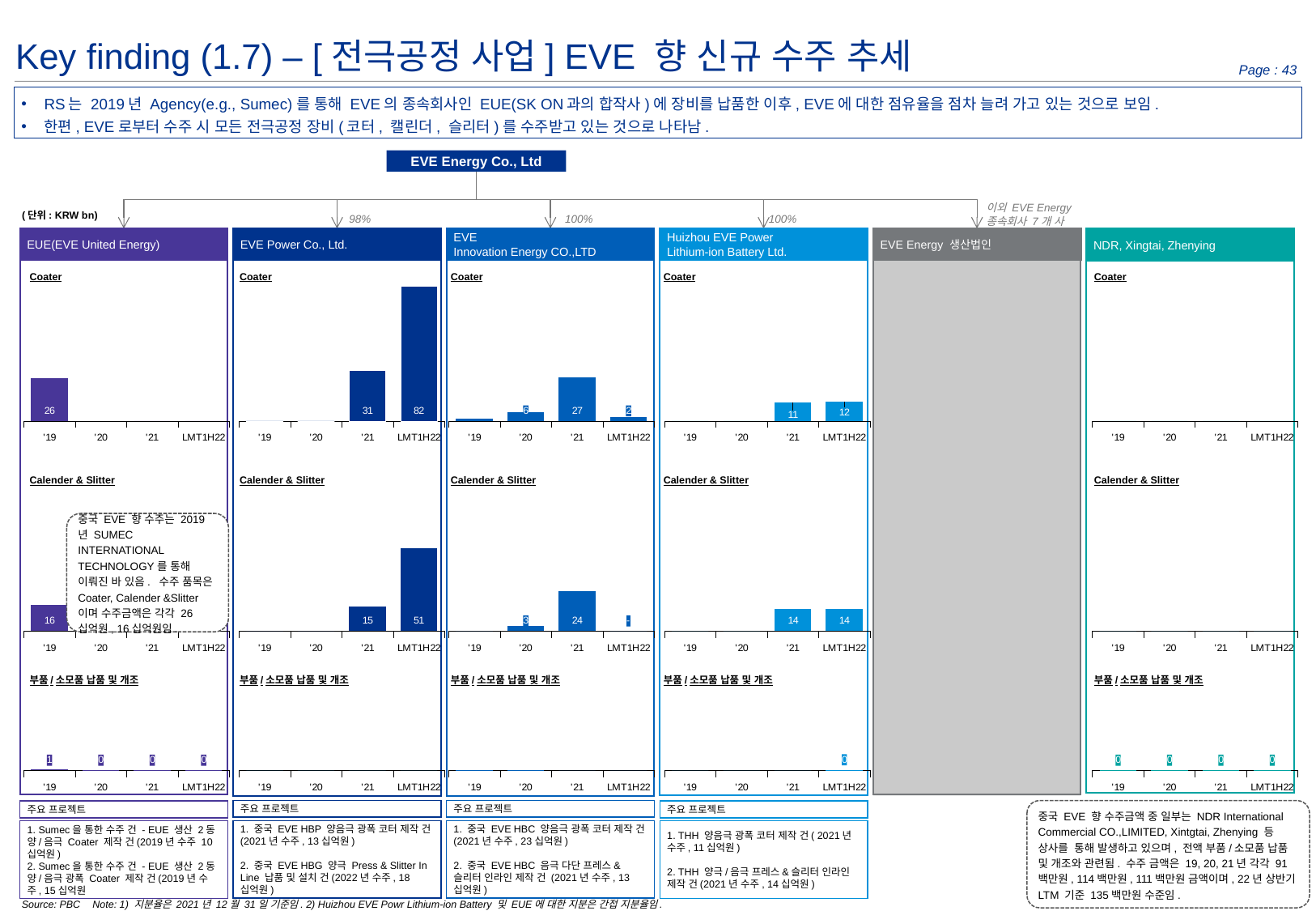

Key finding (1.7) – [전극공정 사업] EVE 향 신규 수주 추세
RS는 2019년 Agency(e.g., Sumec)를 통해 EVE의 종속회사인 EUE(SK ON과의 합작사)에 장비를 납품한 이후, EVE에 대한 점유율을 점차 늘려 가고 있는 것으로 보임.
한편, EVE로부터 수주 시 모든 전극공정 장비(코터, 캘린더, 슬리터)를 수주받고 있는 것으로 나타남.
EVE Energy Co., Ltd
이외 EVE Energy 종속회사 7개 사
(단위: KRW bn)
98%
100%
100%
EUE(EVE United Energy)
EVE Power Co., Ltd.
EVE
Innovation Energy CO.,LTD
Huizhou EVE Power
Lithium-ion Battery Ltd.
EVE Energy 생산법인
NDR, Xingtai, Zhenying

Coater
Coater
Coater
Coater
Coater

### Chart

| Category |  |
|---|---|
| '19 | 26373204000.0 |
| '20 | -349148800.0 |
| '21 | 0.0 |
| LMT1H22 | 0.0 |

### Chart

| Category |  |
|---|---|
| '19 | 0.0 |
| '20 | 0.0 |
| '21 | 30872280000.0 |
| LMT1H22 | 82364304000.0 |

### Chart

| Category |  |
|---|---|
| '19 | 1223040000.0 |
| '20 | 5575692000.0 |
| '21 | 26657922000.0 |
| LMT1H22 | 2266415600.0 |

### Chart

| Category |  |
|---|---|
| '19 | 0.0 |
| '20 | 0.0 |
| '21 | 11101475400.0 |
| LMT1H22 | 11711928340.0 |

### Chart

| Category |  |
|---|---|
| '19 | 0.0 |
| '20 | 0.0 |
| '21 | 0.0 |
| LMT1H22 | 0.0 |
Calender & Slitter
Calender & Slitter
Calender & Slitter
Calender & Slitter
Calender & Slitter

### Chart

| Category |  |
|---|---|
| '19 | 16128694580.0 |
| '20 | 155895300.0 |
| '21 | 0.0 |
| LMT1H22 | 0.0 |

### Chart

| Category |  |
|---|---|
| '19 | 0.0 |
| '20 | 0.0 |
| '21 | 15211777500.0 |
| LMT1H22 | 50757763500.0 |

### Chart

| Category |  |
|---|---|
| '19 | 0.0 |
| '20 | 2948310000.0 |
| '21 | 24373788000.0 |
| LMT1H22 | 0.0 |

### Chart

| Category |  |
|---|---|
| '19 | 0.0 |
| '20 | 0.0 |
| '21 | 13707322200.0 |
| LMT1H22 | 13707322200.0 |

### Chart

| Category |  |
|---|---|
| '19 | 0.0 |
| '20 | 0.0 |
| '21 | 0.0 |
| LMT1H22 | 0.0 |
중국 EVE 향 수주는 2019년 SUMEC INTERNATIONAL TECHNOLOGY를 통해 이뤄진 바 있음.  수주 품목은 Coater, Calender &Slitter이며 수주금액은 각각 26십억원, 16십억원임.

### Chart

| Category |  |
|---|---|
| '19 | 601357928.5 |
| '20 | 183493345.0 |
| '21 | 69321580.0 |
| LMT1H22 | 238604176.0 |

### Chart

| Category |  |
|---|---|
| '19 | 0.0 |
| '20 | 0.0 |
| '21 | 0.0 |
| LMT1H22 | 0.0 |

### Chart

| Category |  |
|---|---|
| '19 | 4823554.999999999 |
| '20 | 360140.0 |
| '21 | 0.0 |
| LMT1H22 | 0.0 |

### Chart

| Category |  |
|---|---|
| '19 | 0.0 |
| '20 | 0.0 |
| '21 | 0.0 |
| LMT1H22 | 245466000.0 |

### Chart

| Category |  |
|---|---|
| '19 | 90838991.3 |
| '20 | 114180908.0 |
| '21 | 171284431.0 |
| LMT1H22 | 134881708.0 |
부품/소모품 납품 및 개조
부품/소모품 납품 및 개조
부품/소모품 납품 및 개조
부품/소모품 납품 및 개조
부품/소모품 납품 및 개조

주요 프로젝트
주요 프로젝트
중국 EVE 향 수주금액 중 일부는 NDR International
Commercial CO.,LIMITED, Xintgtai, Zhenying 등 상사를  통해 발생하고 있으며, 전액 부품/소모품 납품 및 개조와 관련됨. 수주 금액은 19, 20, 21년 각각 91백만원, 114백만원, 111백만원 금액이며, 22년 상반기 LTM 기준 135백만원 수준임.
주요 프로젝트
주요 프로젝트
1. 중국 EVE HBP 양음극 광폭 코터 제작 건(2021년 수주, 13십억원)

2. 중국 EVE HBG 양극 Press & Slitter In Line 납품 및 설치 건(2022년 수주, 18십억원)
1. 중국 EVE HBC 양음극 광폭 코터 제작 건(2021년 수주, 23십억원)

2. 중국 EVE HBC 음극 다단 프레스&슬리터 인라인 제작 건 (2021년 수주, 13십억원)

1. Sumec을 통한 수주 건 - EUE 생산 2동 양/음극 Coater 제작 건(2019년 수주 10십억원)
2. Sumec을 통한 수주 건 - EUE 생산 2동 양/음극 광폭 Coater 제작 건(2019년 수주, 15십억원

1. THH 양음극 광폭 코터 제작 건( 2021년 수주, 11십억원)

2. THH 양극/음극 프레스&슬리터 인라인 제작 건(2021년 수주, 14십억원)
Source: PBC
Note: 1) 지분율은 2021년 12월 31일 기준임. 2) Huizhou EVE Powr Lithium-ion Battery 및 EUE에 대한 지분은 간접 지분율임.